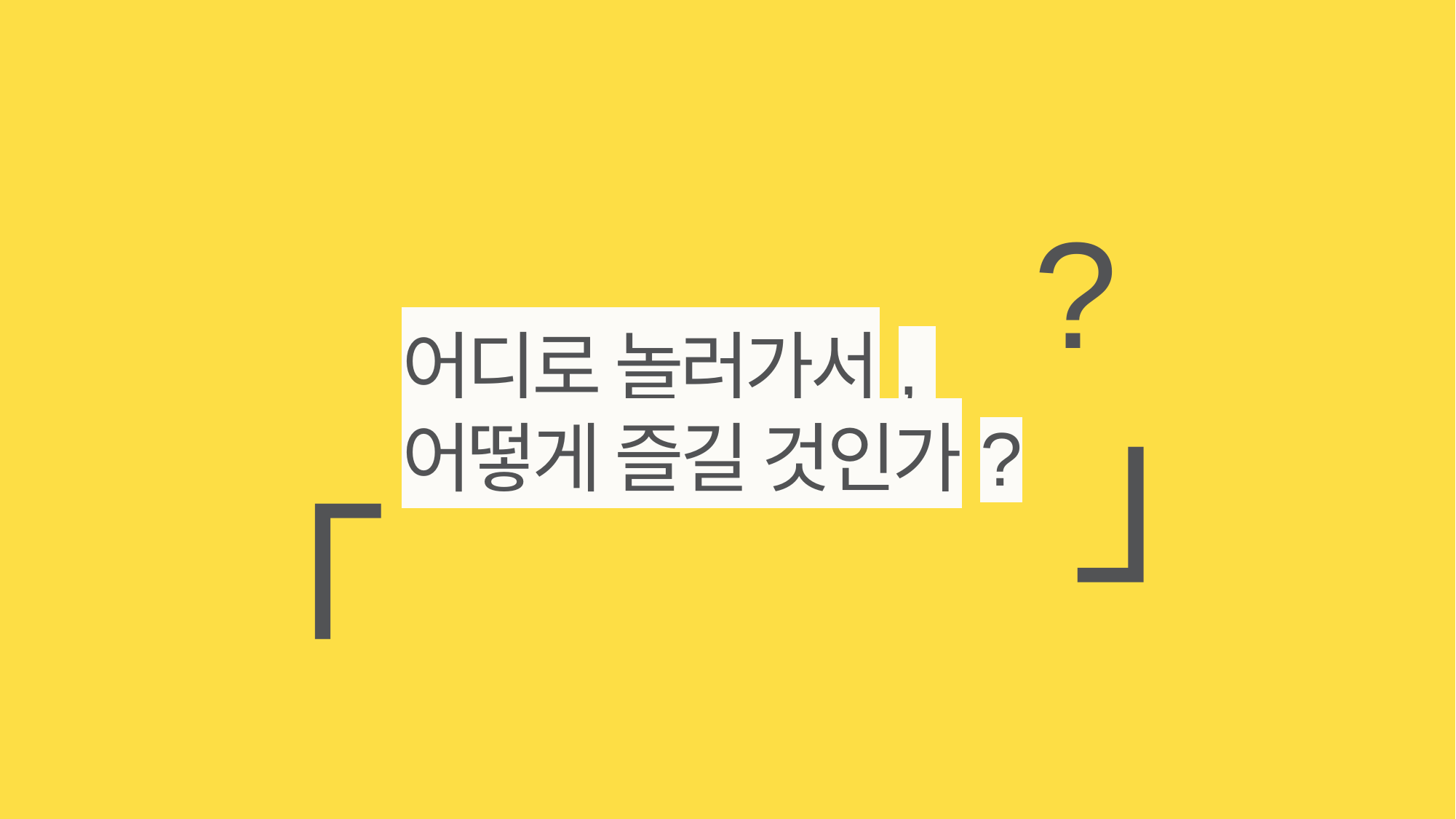

?
 「
」
어디로 놀러가서,
어떻게 즐길 것인가?